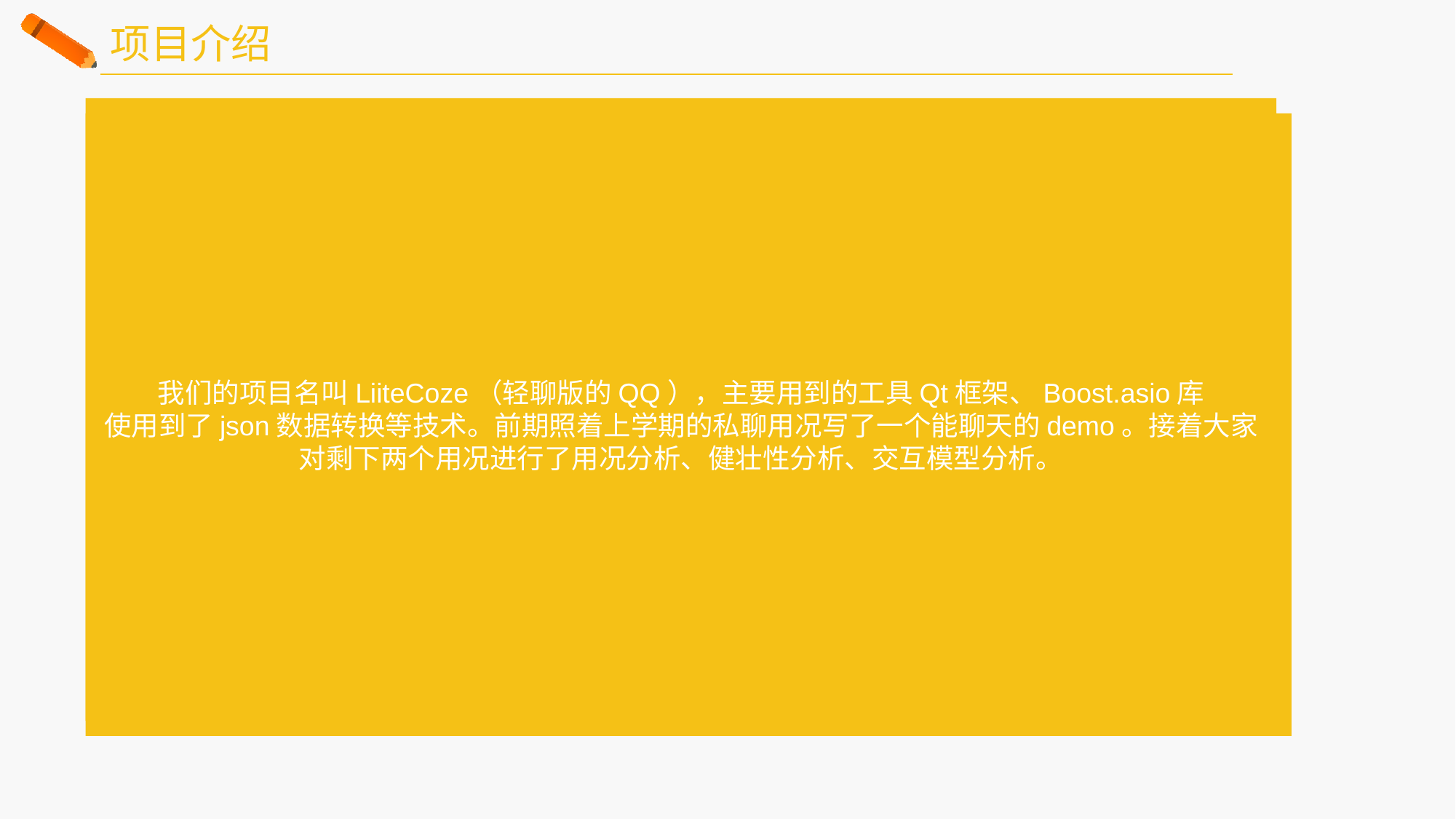

项目介绍

我们的项目名叫LiiteCoze（轻聊版的QQ），主要用到的工具Qt框架、Boost.asio库
使用到了json数据转换等技术。前期照着上学期的私聊用况写了一个能聊天的demo。接着大家对剩下两个用况进行了用况分析、健壮性分析、交互模型分析。